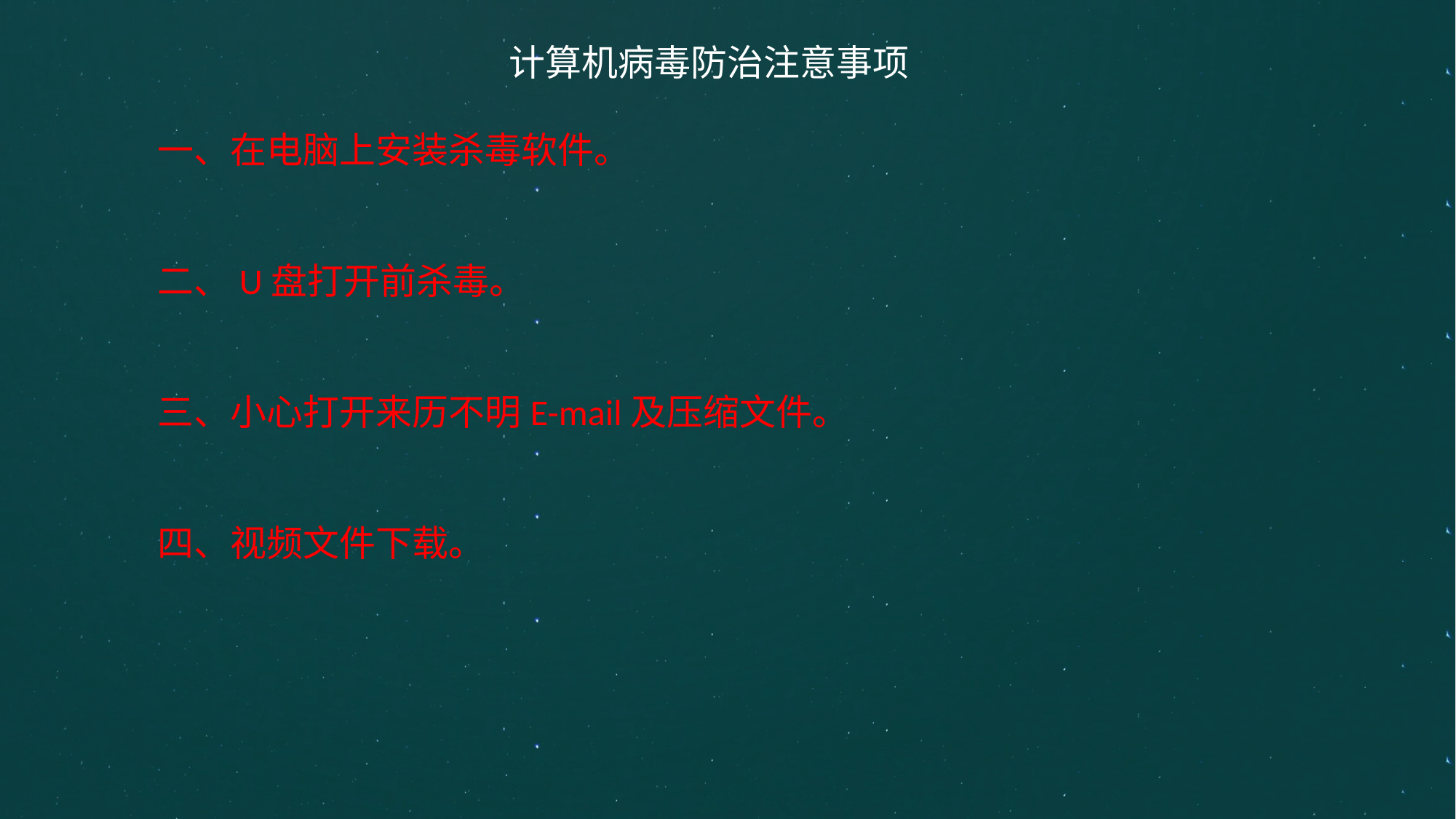

计算机病毒防治注意事项

	一、在电脑上安装杀毒软件。

	二、U盘打开前杀毒。

	三、小心打开来历不明E-mail及压缩文件。

	四、视频文件下载。